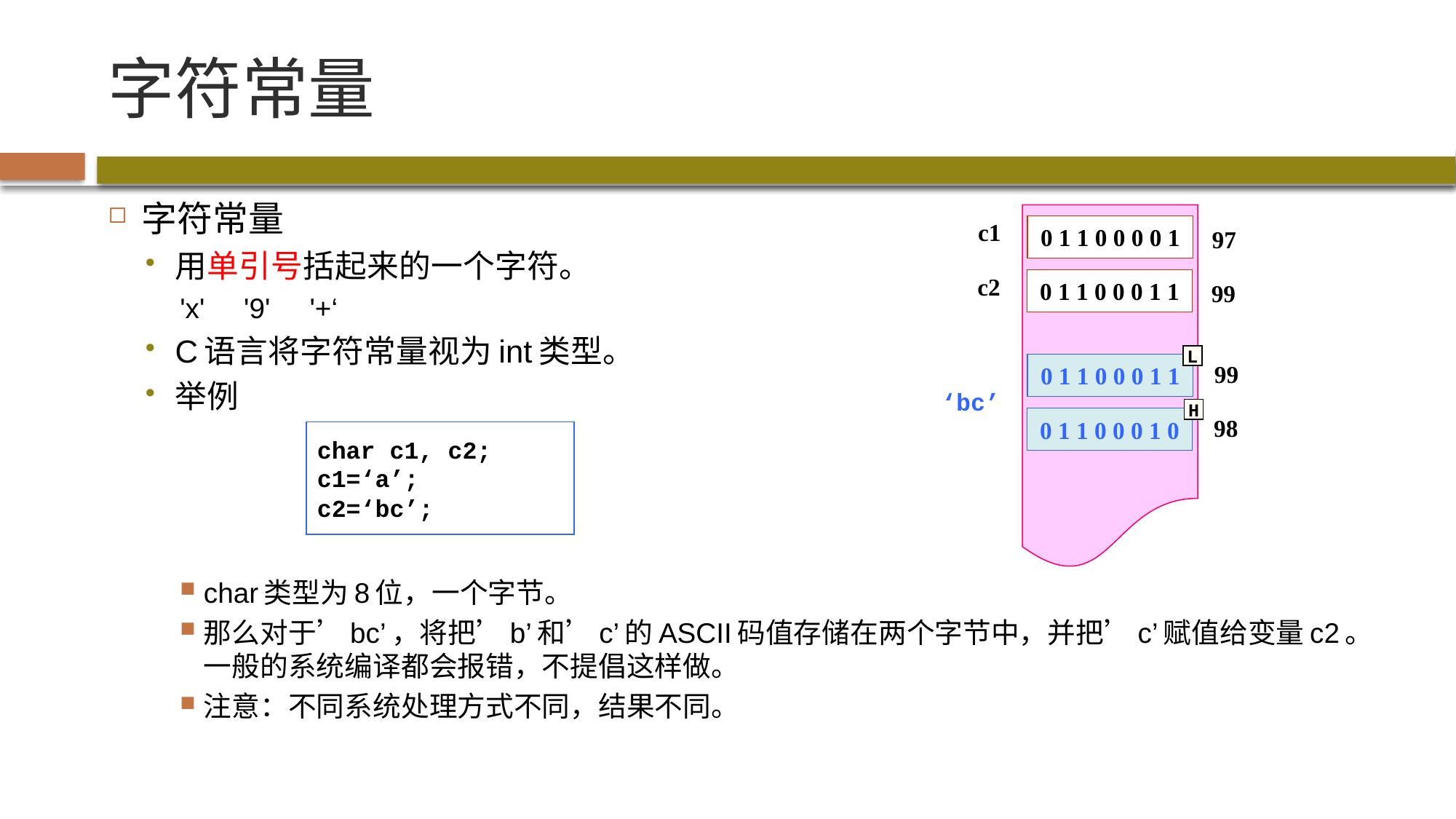

# 字符常量
字符常量
用单引号括起来的一个字符。
'x'     '9'     '+‘
C语言将字符常量视为int类型。
举例

char类型为8位，一个字节。
那么对于’bc’，将把’b’和’c’的ASCII码值存储在两个字节中，并把’c’赋值给变量c2。一般的系统编译都会报错，不提倡这样做。
注意：不同系统处理方式不同，结果不同。

c1
0 1 1 0 0 0 0 1
97
c2
0 1 1 0 0 0 1 1
99
L
99
0 1 1 0 0 0 1 1
‘bc’
H
98
0 1 1 0 0 0 1 0
char c1, c2;
c1=‘a’;
c2=‘bc’;